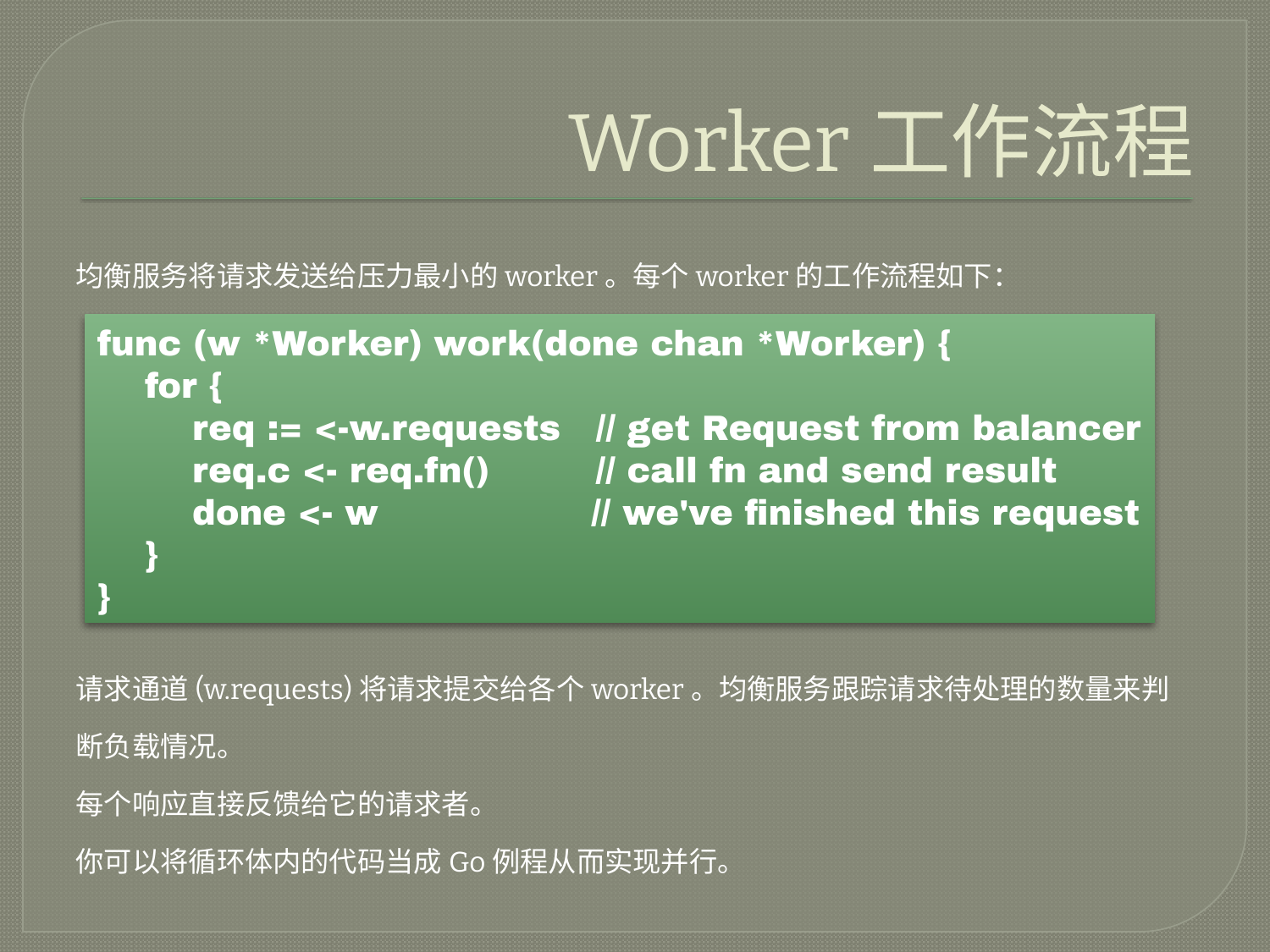

# Worker工作流程
均衡服务将请求发送给压力最小的worker。每个worker的工作流程如下：

请求通道(w.requests)将请求提交给各个worker。均衡服务跟踪请求待处理的数量来判断负载情况。
每个响应直接反馈给它的请求者。
你可以将循环体内的代码当成Go例程从而实现并行。
func (w *Worker) work(done chan *Worker) {
    for {
        req := <-w.requests   // get Request from balancer
        req.c <- req.fn()         // call fn and send result
        done <- w                  // we've finished this request
    }
}